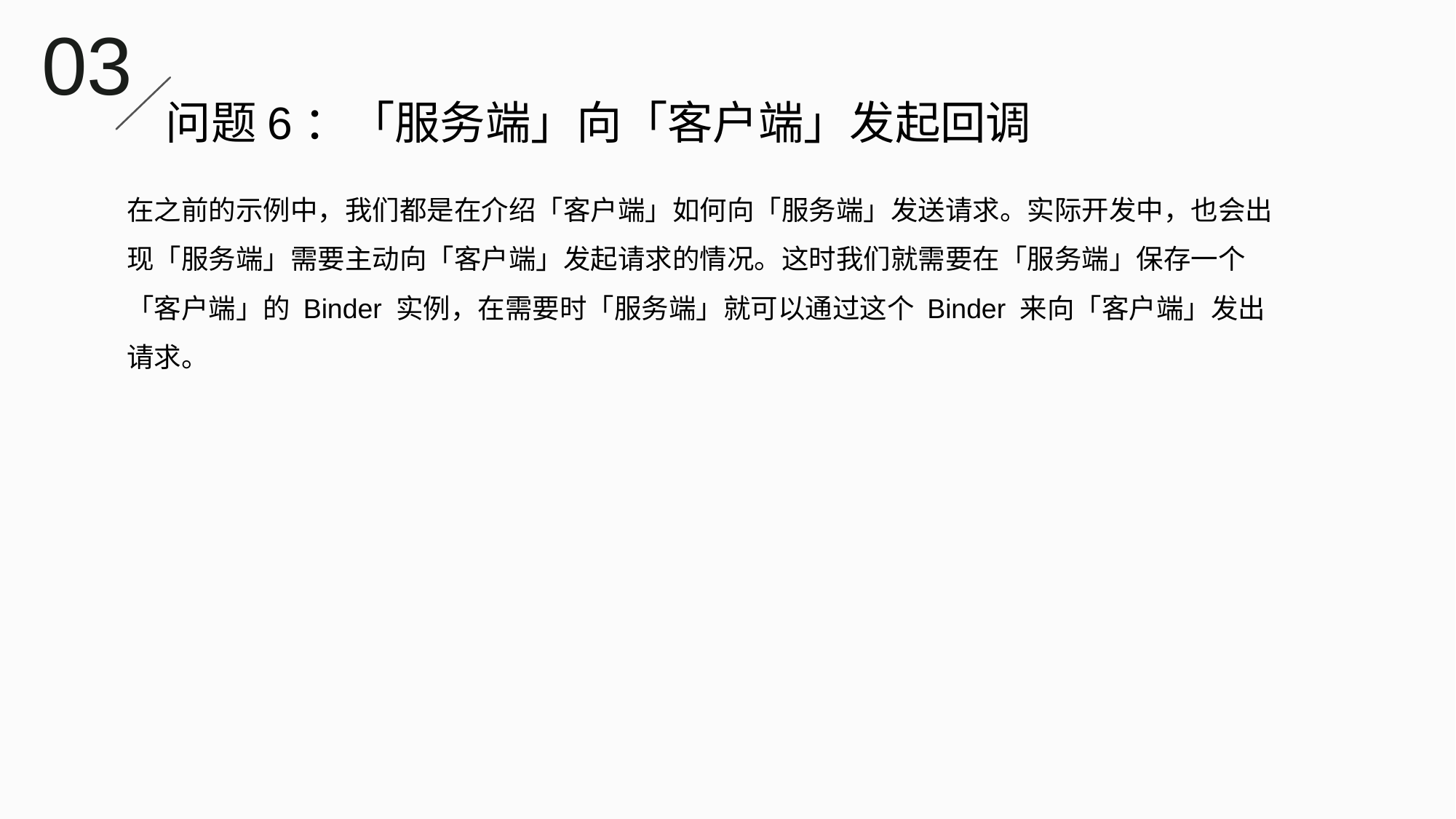

03
问题6：「服务端」向「客户端」发起回调
在之前的示例中，我们都是在介绍「客户端」如何向「服务端」发送请求。实际开发中，也会出现「服务端」需要主动向「客户端」发起请求的情况。这时我们就需要在「服务端」保存一个「客户端」的 Binder 实例，在需要时「服务端」就可以通过这个 Binder 来向「客户端」发出请求。